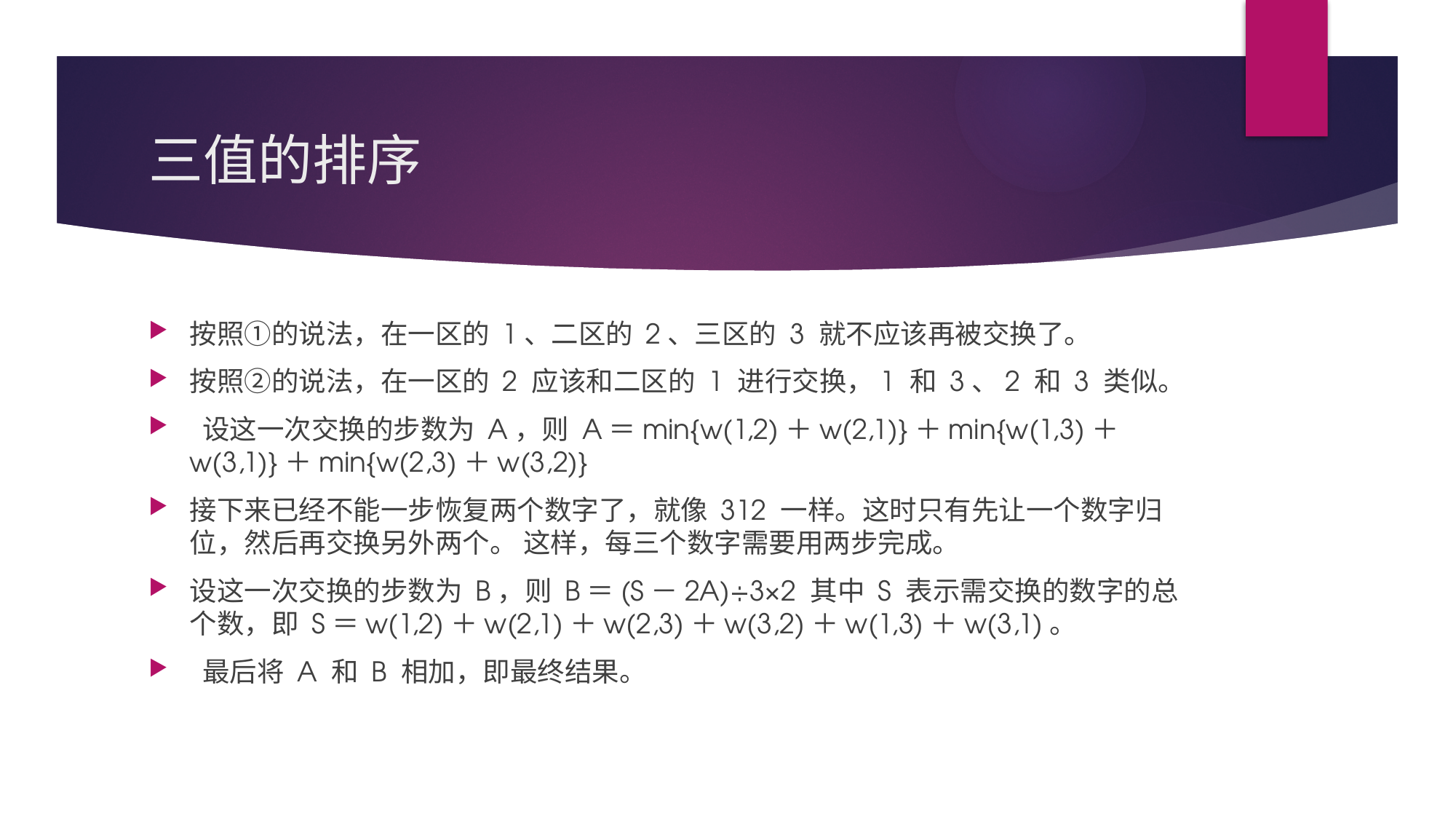

# 三值的排序
按照①的说法，在一区的 1、二区的 2、三区的 3 就不应该再被交换了。
按照②的说法，在一区的 2 应该和二区的 1 进行交换，1 和 3、2 和 3 类似。
 设这一次交换的步数为 A，则 A＝min{w(1,2)＋w(2,1)}＋min{w(1,3)＋w(3,1)}＋min{w(2,3)＋w(3,2)}
接下来已经不能一步恢复两个数字了，就像 312 一样。这时只有先让一个数字归位，然后再交换另外两个。 这样，每三个数字需要用两步完成。
设这一次交换的步数为 B，则 B＝(S－2A)÷3×2 其中 S 表示需交换的数字的总个数，即 S＝w(1,2)＋w(2,1)＋w(2,3)＋w(3,2)＋w(1,3)＋w(3,1)。
 最后将 A 和 B 相加，即最终结果。